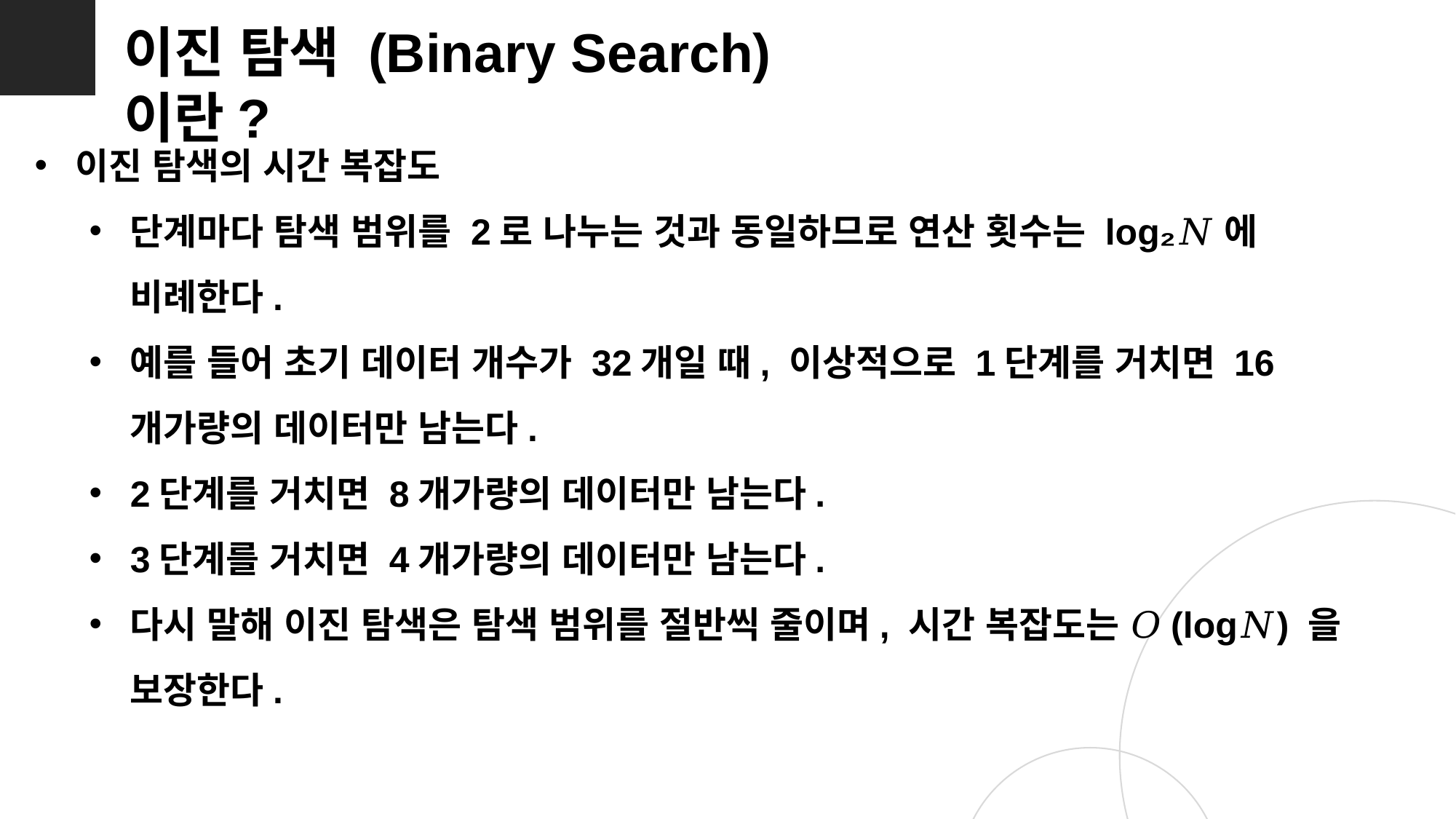

이진 탐색 (Binary Search) 이란?
이진 탐색의 시간 복잡도
단계마다 탐색 범위를 2로 나누는 것과 동일하므로 연산 횟수는 log₂𝑁에 비례한다.
예를 들어 초기 데이터 개수가 32개일 때, 이상적으로 1단계를 거치면 16개가량의 데이터만 남는다.
2단계를 거치면 8개가량의 데이터만 남는다.
3단계를 거치면 4개가량의 데이터만 남는다.
다시 말해 이진 탐색은 탐색 범위를 절반씩 줄이며, 시간 복잡도는 𝑂(log𝑁) 을 보장한다.